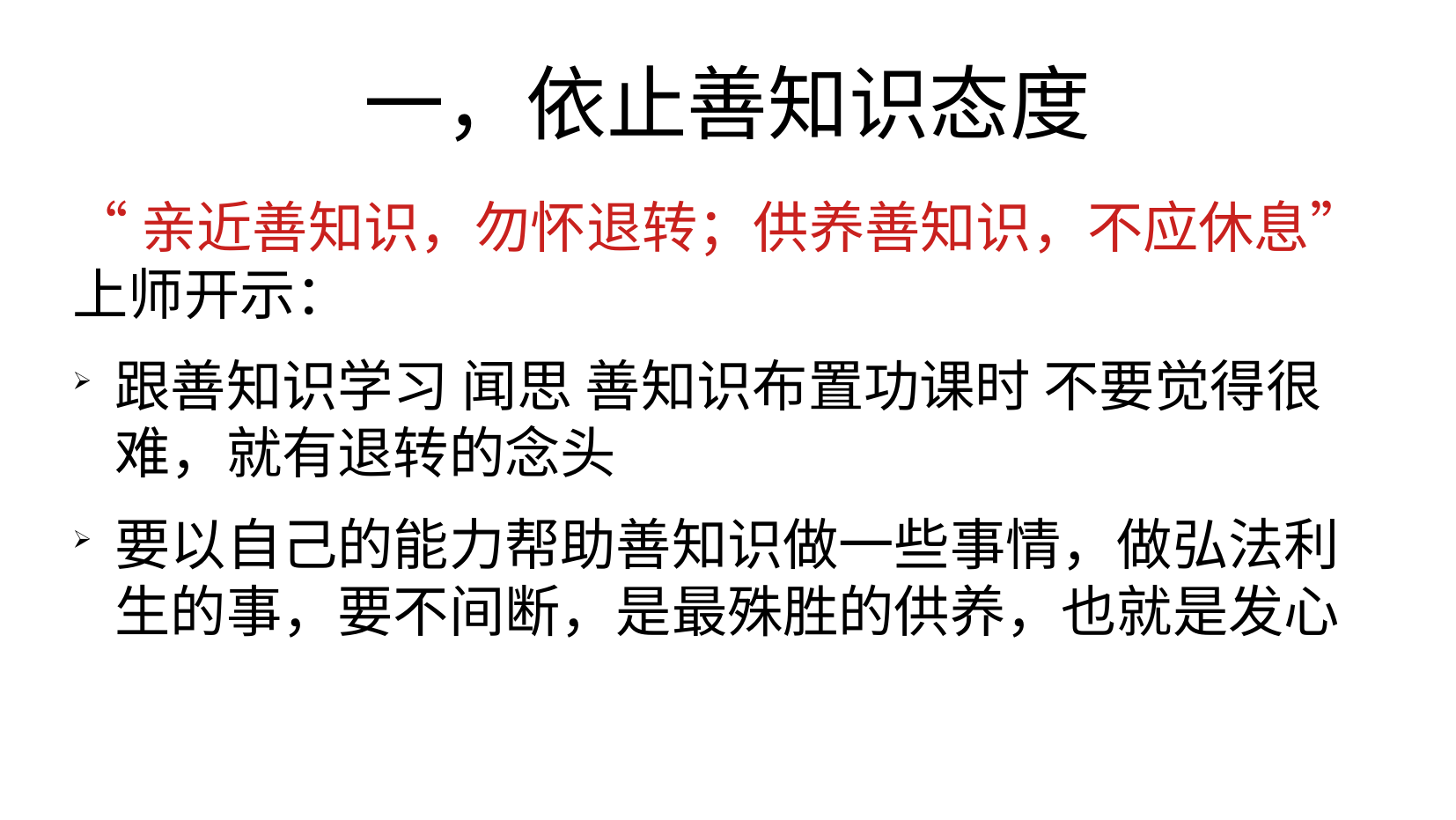

一，依止善知识态度
“亲近善知识，勿怀退转；供养善知识，不应休息”
上师开示：
跟善知识学习 闻思 善知识布置功课时 不要觉得很难，就有退转的念头
要以自己的能力帮助善知识做一些事情，做弘法利生的事，要不间断，是最殊胜的供养，也就是发心